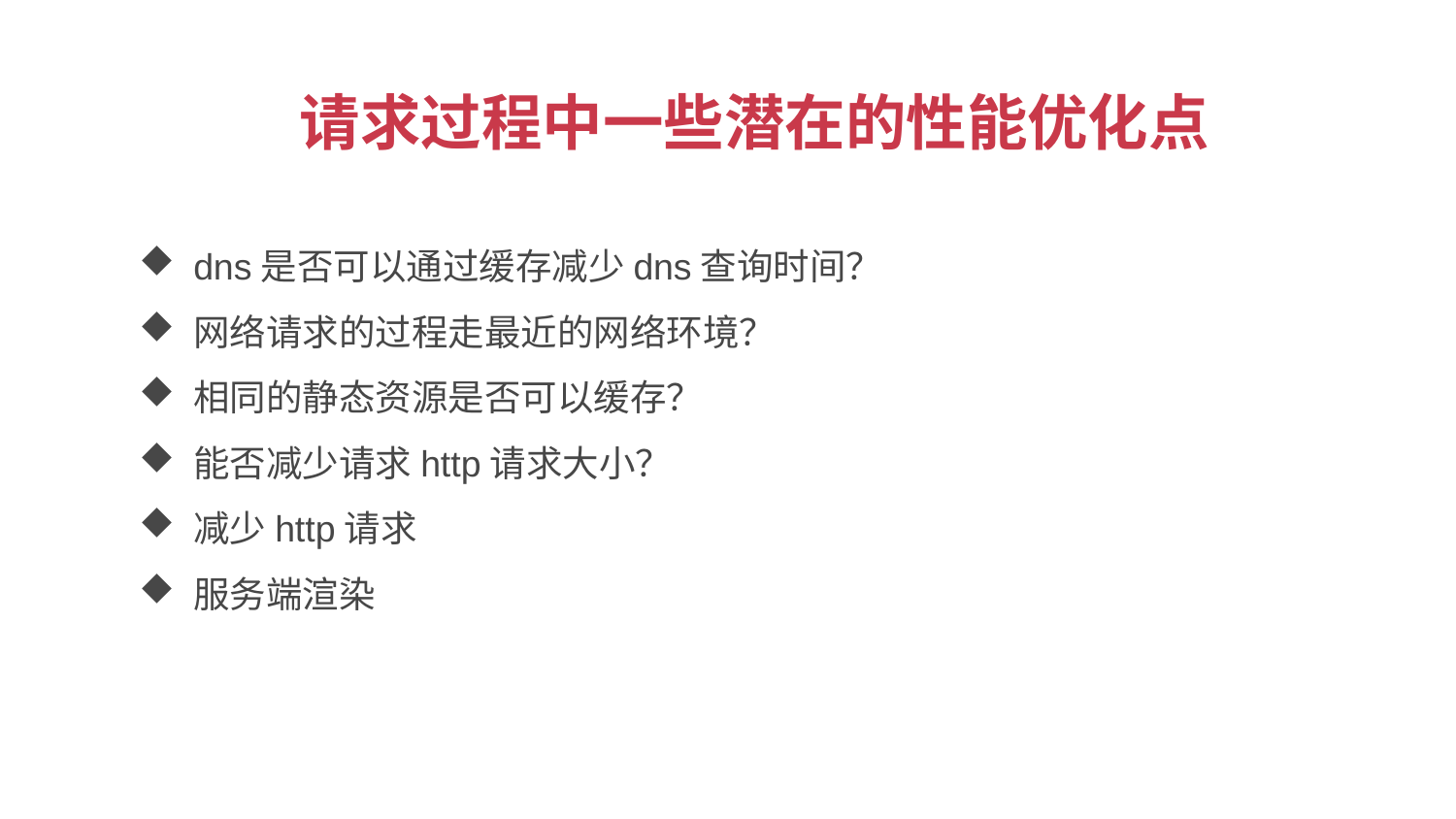

请求过程中一些潜在的性能优化点
dns是否可以通过缓存减少dns查询时间？
网络请求的过程走最近的网络环境？
相同的静态资源是否可以缓存？
能否减少请求http请求大小？
减少http请求
服务端渲染